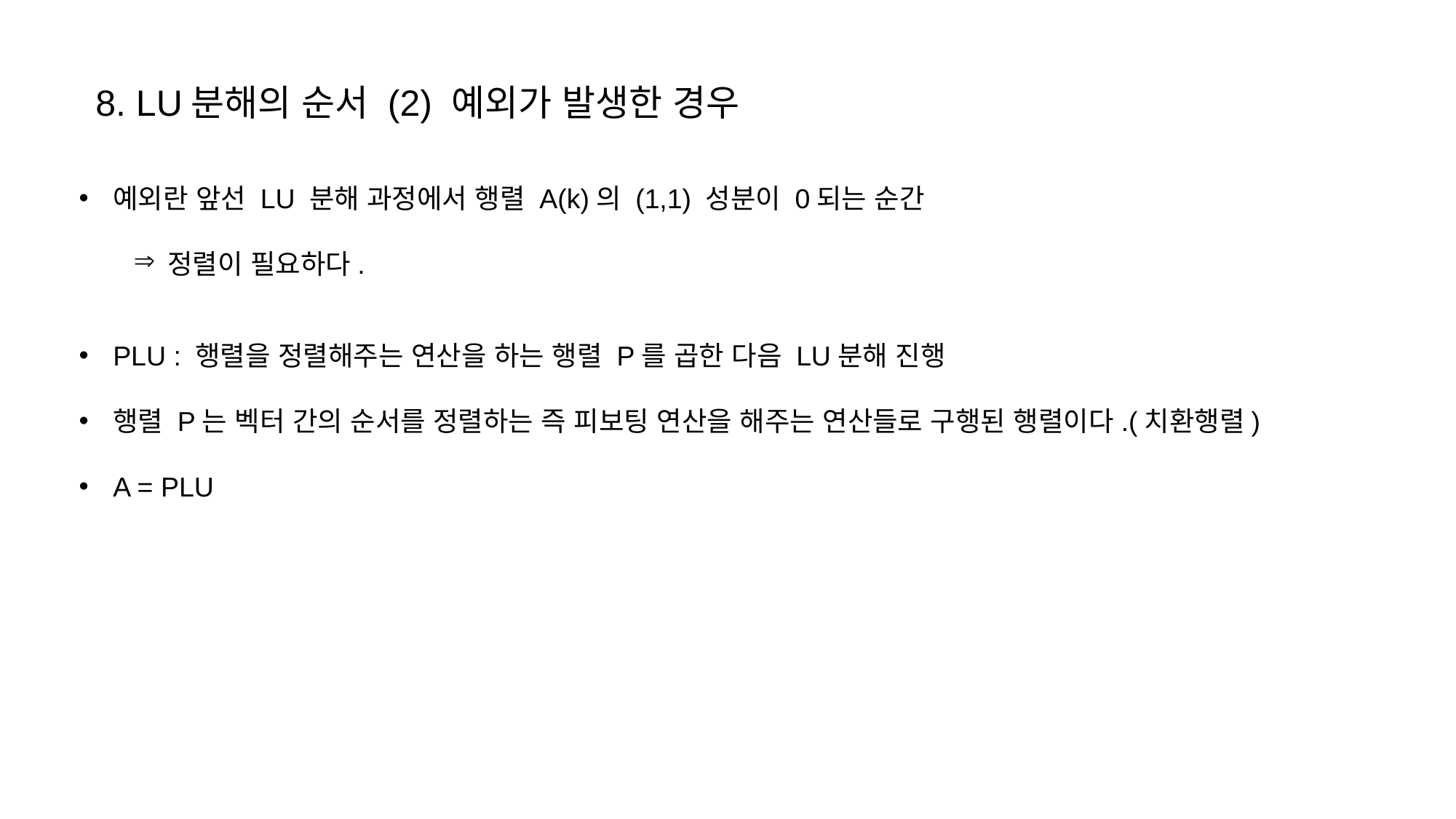

8. LU분해의 순서 (2) 예외가 발생한 경우
예외란 앞선 LU 분해 과정에서 행렬 A(k)의 (1,1) 성분이 0되는 순간

정렬이 필요하다.
PLU : 행렬을 정렬해주는 연산을 하는 행렬 P를 곱한 다음 LU분해 진행

행렬 P는 벡터 간의 순서를 정렬하는 즉 피보팅 연산을 해주는 연산들로 구행된 행렬이다.(치환행렬)

A = PLU